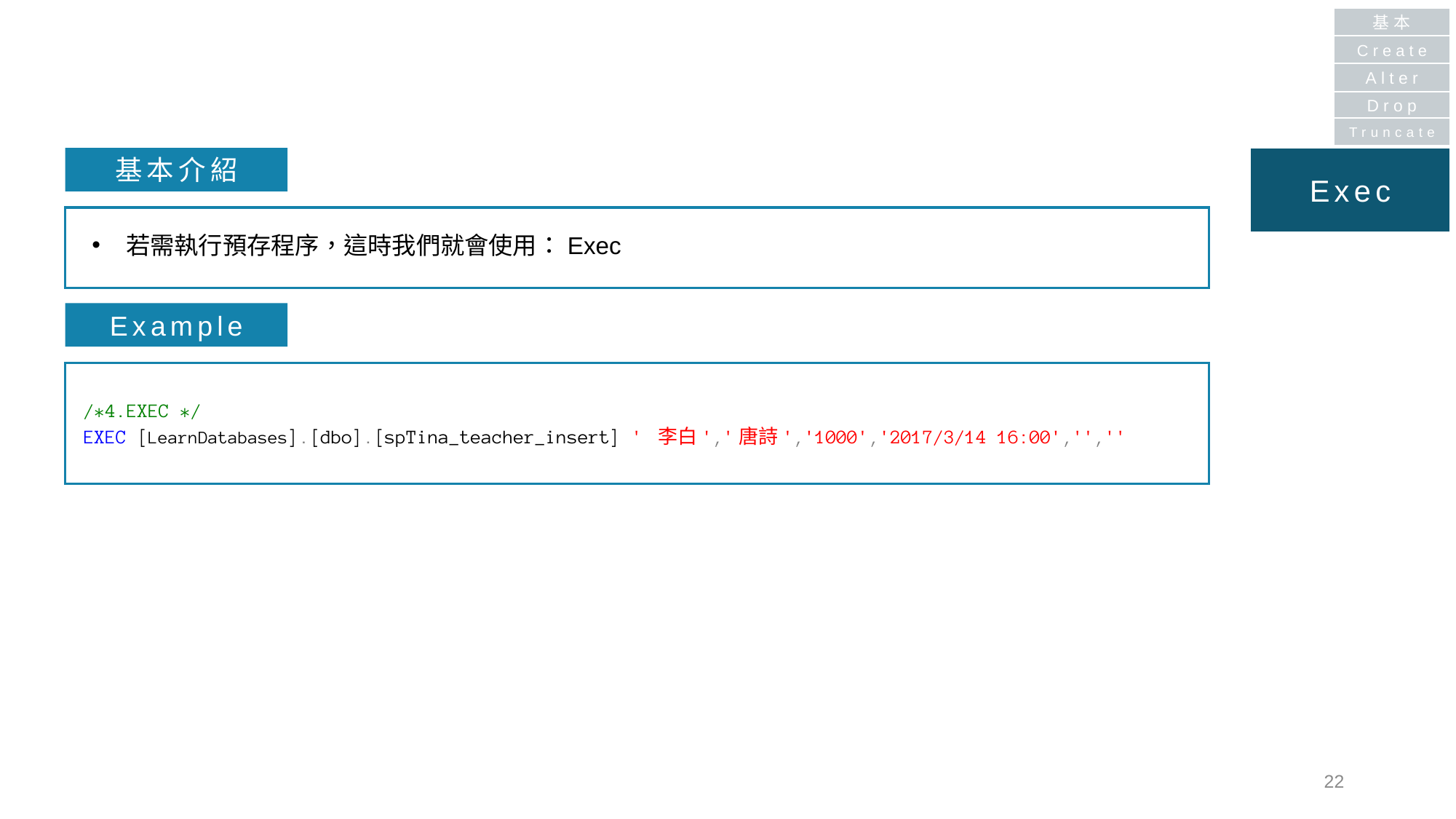

基本
Create
Alter
Drop
Truncate
基本介紹
Exec

若需執行預存程序，這時我們就會使用：Exec
Example

/*4.EXEC */
EXEC [LearnDatabases].[dbo].[spTina_teacher_insert] ' 李白','唐詩','1000','2017/3/14 16:00','',''
22